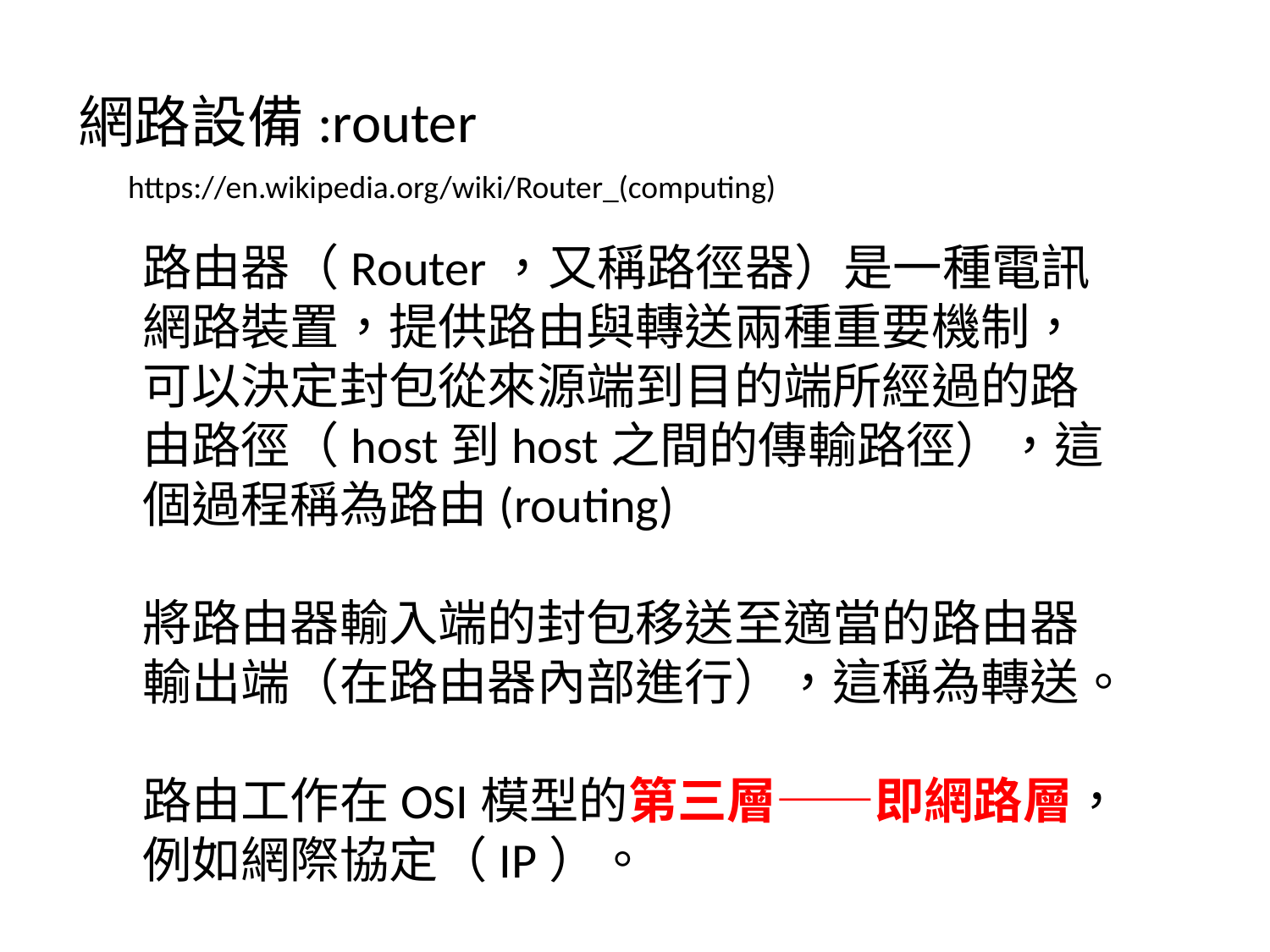

網路設備:router
https://en.wikipedia.org/wiki/Router_(computing)
路由器（Router，又稱路徑器）是一種電訊網路裝置，提供路由與轉送兩種重要機制，可以決定封包從來源端到目的端所經過的路由路徑（host到host之間的傳輸路徑），這個過程稱為路由(routing)

將路由器輸入端的封包移送至適當的路由器輸出端（在路由器內部進行），這稱為轉送。

路由工作在OSI模型的第三層——即網路層，例如網際協定（IP）。